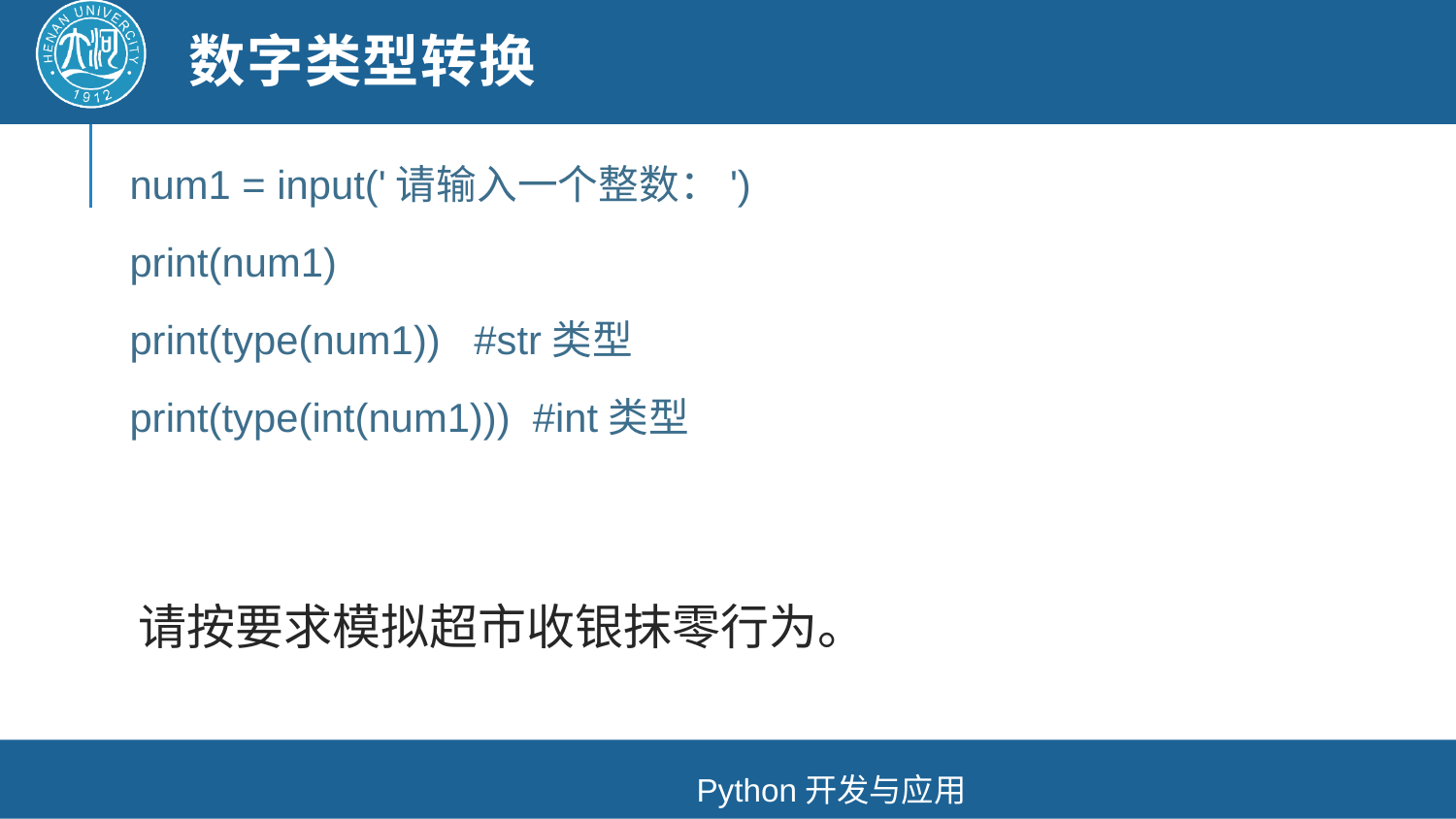

# 数字类型转换
num1 = input('请输入一个整数：')
print(num1)
print(type(num1))   #str类型
print(type(int(num1)))  #int类型

请按要求模拟超市收银抹零行为。

Python开发与应用
34